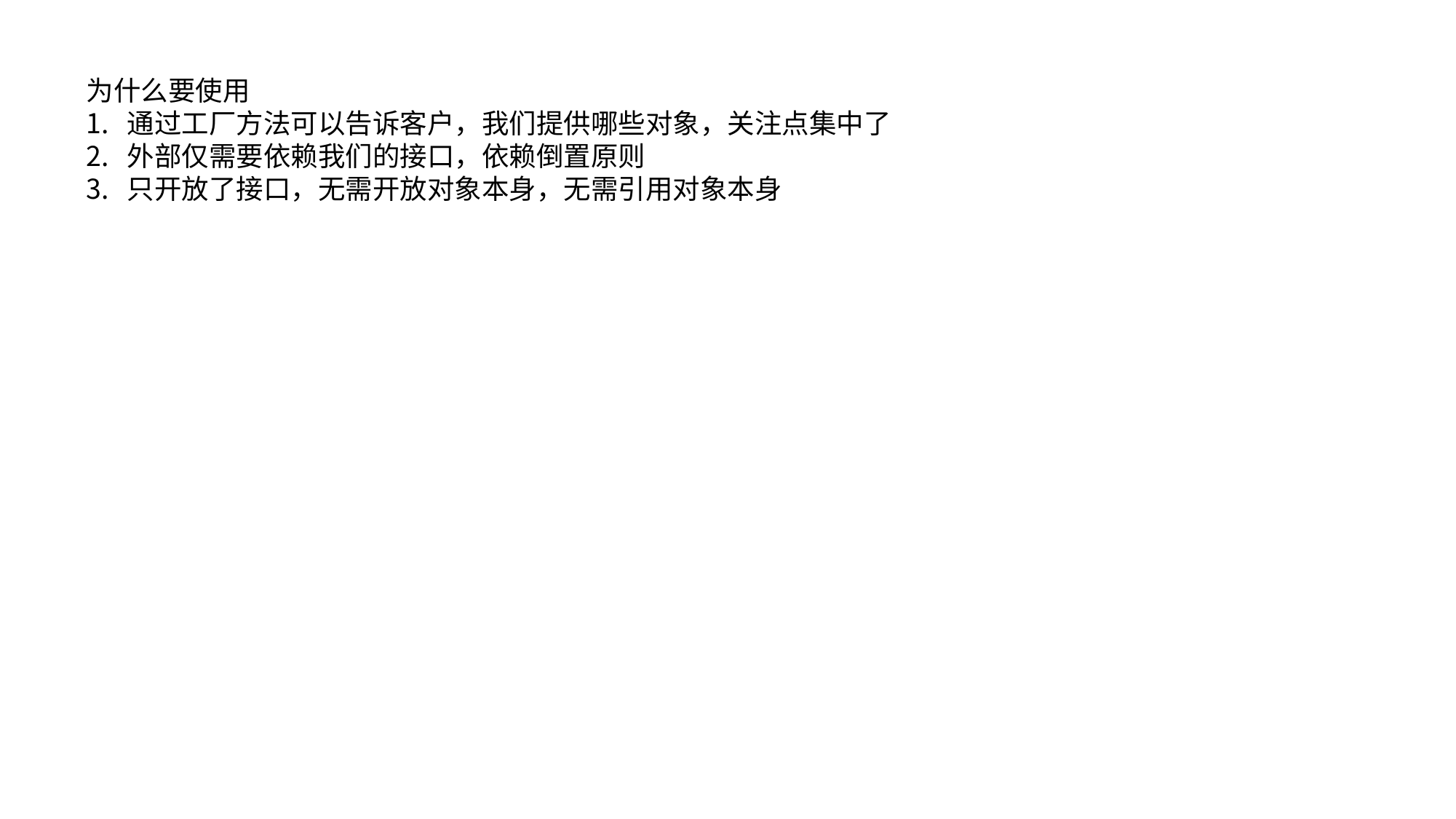

为什么要使用
通过工厂方法可以告诉客户，我们提供哪些对象，关注点集中了
外部仅需要依赖我们的接口，依赖倒置原则
只开放了接口，无需开放对象本身，无需引用对象本身